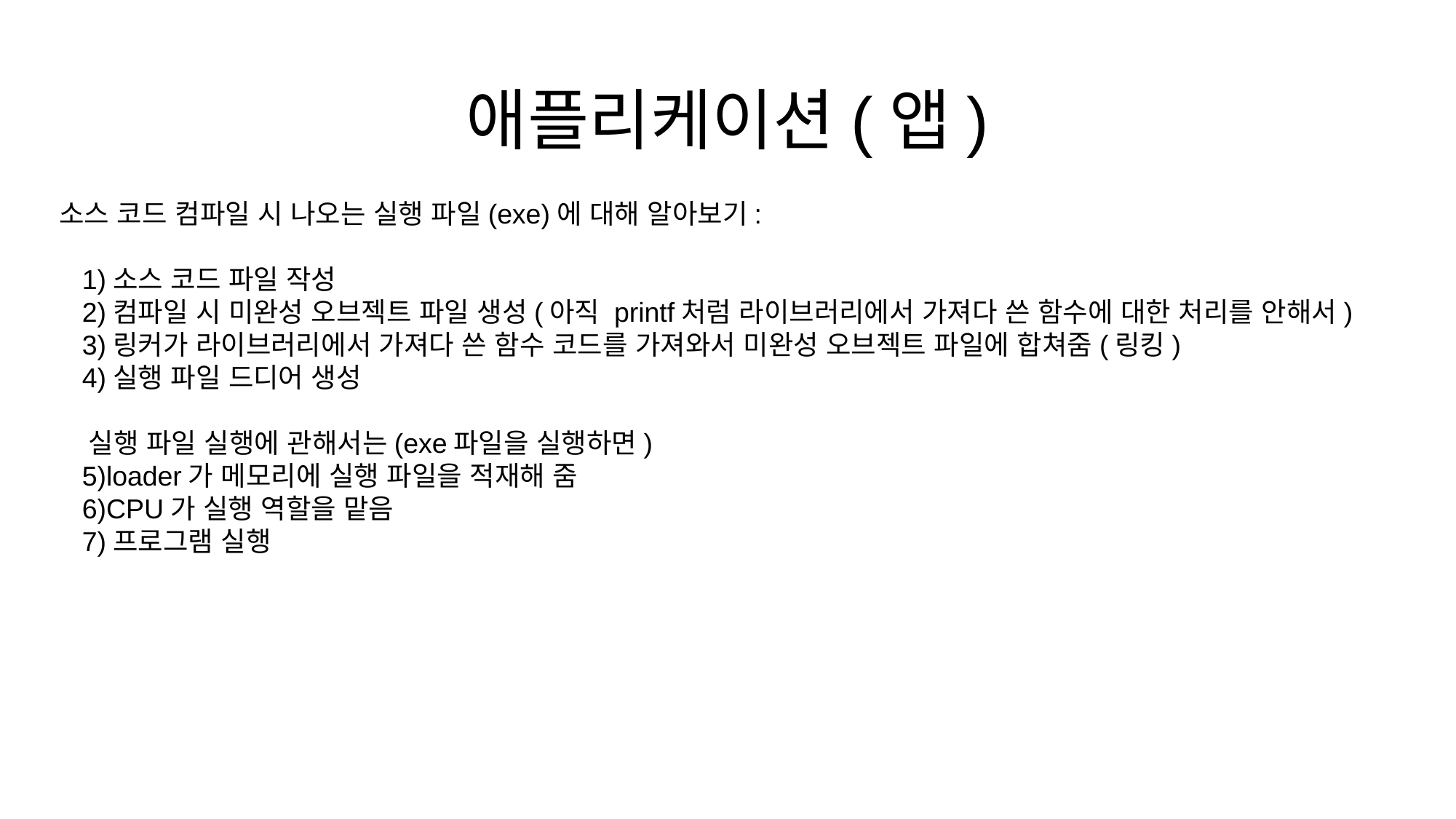

# 애플리케이션(앱)
소스 코드 컴파일 시 나오는 실행 파일(exe)에 대해 알아보기:

   1)소스 코드 파일 작성
   2)컴파일 시 미완성 오브젝트 파일 생성(아직 printf처럼 라이브러리에서 가져다 쓴 함수에 대한 처리를 안해서)
   3)링커가 라이브러리에서 가져다 쓴 함수 코드를 가져와서 미완성 오브젝트 파일에 합쳐줌(링킹)
   4)실행 파일 드디어 생성

   실행 파일 실행에 관해서는(exe파일을 실행하면)
   5)loader가 메모리에 실행 파일을 적재해 줌
   6)CPU가 실행 역할을 맡음
   7)프로그램 실행